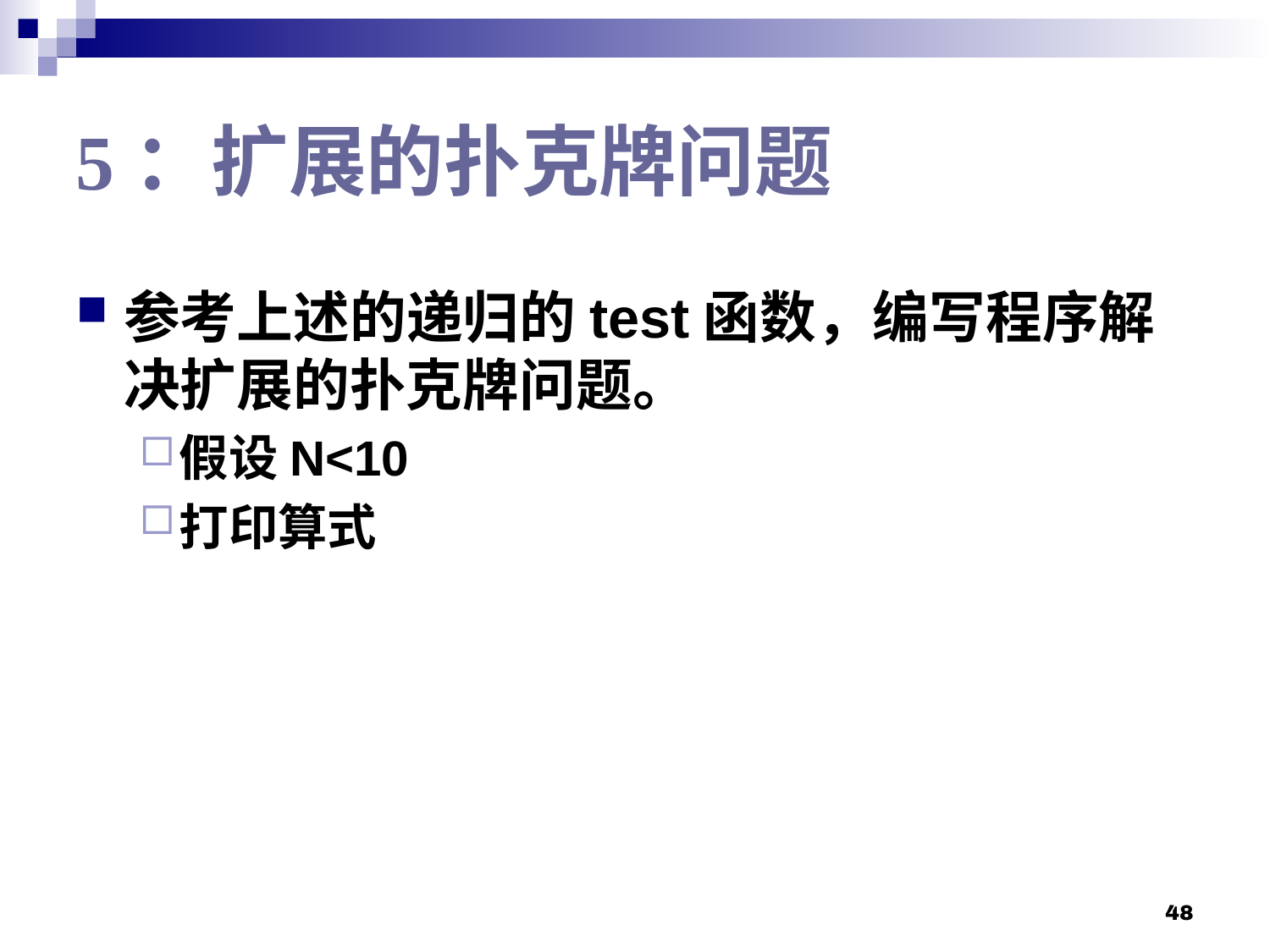

# 5：扩展的扑克牌问题
参考上述的递归的test函数，编写程序解决扩展的扑克牌问题。
假设N<10
打印算式
48